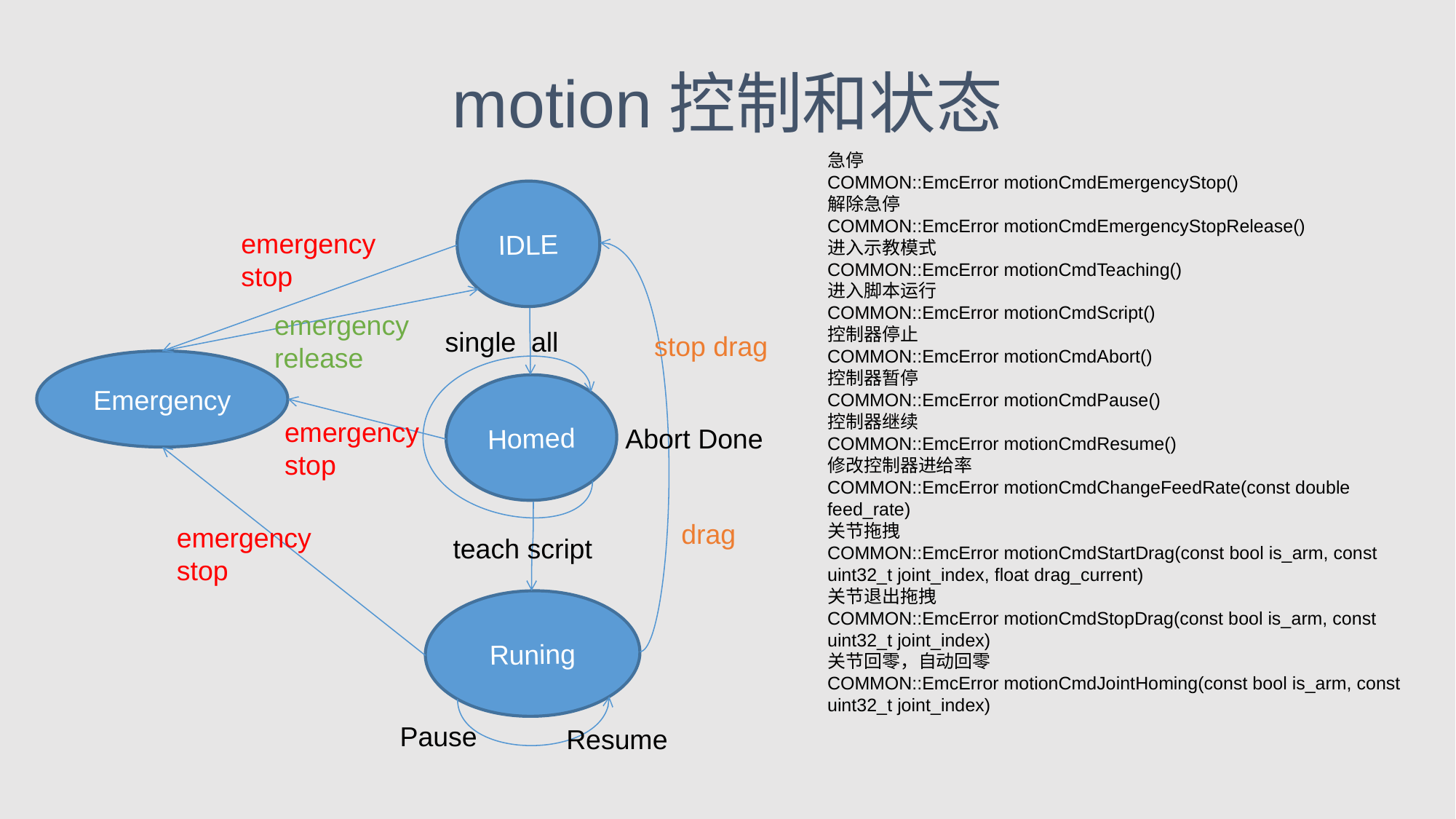

# motion控制和状态
急停
COMMON::EmcError motionCmdEmergencyStop()
解除急停
COMMON::EmcError motionCmdEmergencyStopRelease()
进入示教模式
COMMON::EmcError motionCmdTeaching()
进入脚本运行
COMMON::EmcError motionCmdScript()
控制器停止
COMMON::EmcError motionCmdAbort()
控制器暂停
COMMON::EmcError motionCmdPause()
控制器继续
COMMON::EmcError motionCmdResume()
修改控制器进给率
COMMON::EmcError motionCmdChangeFeedRate(const double feed_rate)
关节拖拽
COMMON::EmcError motionCmdStartDrag(const bool is_arm, const uint32_t joint_index, float drag_current)
关节退出拖拽
COMMON::EmcError motionCmdStopDrag(const bool is_arm, const uint32_t joint_index)
关节回零，自动回零
COMMON::EmcError motionCmdJointHoming(const bool is_arm, const uint32_t joint_index)

IDLE
emergency stop
emergency release
single  all
stop drag
Emergency
Homed
emergency stop
Abort Done
drag
emergency stop
teach script
Runing
Pause
Resume